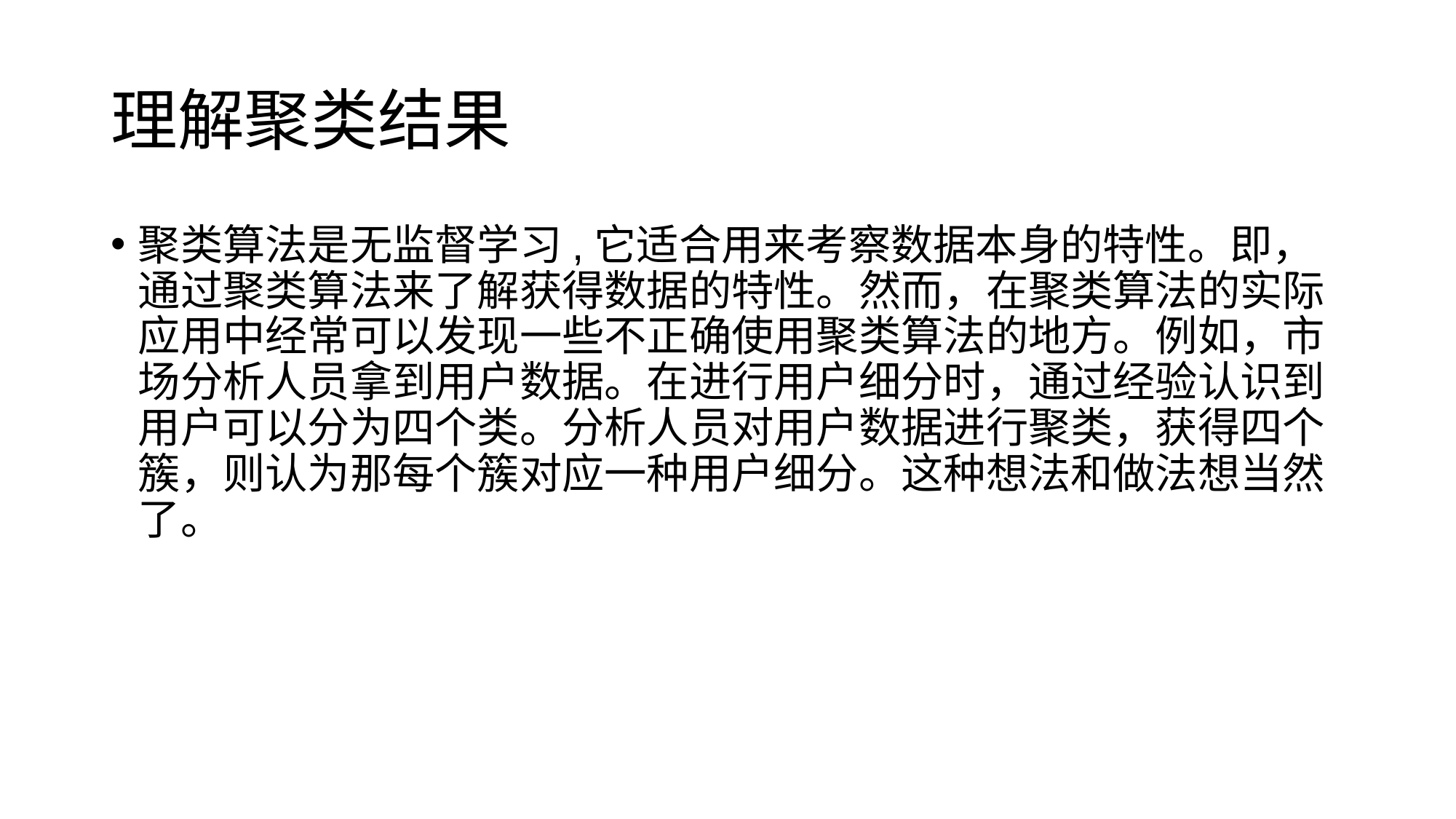

# 理解聚类结果
聚类算法是无监督学习,它适合用来考察数据本身的特性。即，通过聚类算法来了解获得数据的特性。然而，在聚类算法的实际应用中经常可以发现一些不正确使用聚类算法的地方。例如，市场分析人员拿到用户数据。在进行用户细分时，通过经验认识到用户可以分为四个类。分析人员对用户数据进行聚类，获得四个簇，则认为那每个簇对应一种用户细分。这种想法和做法想当然了。